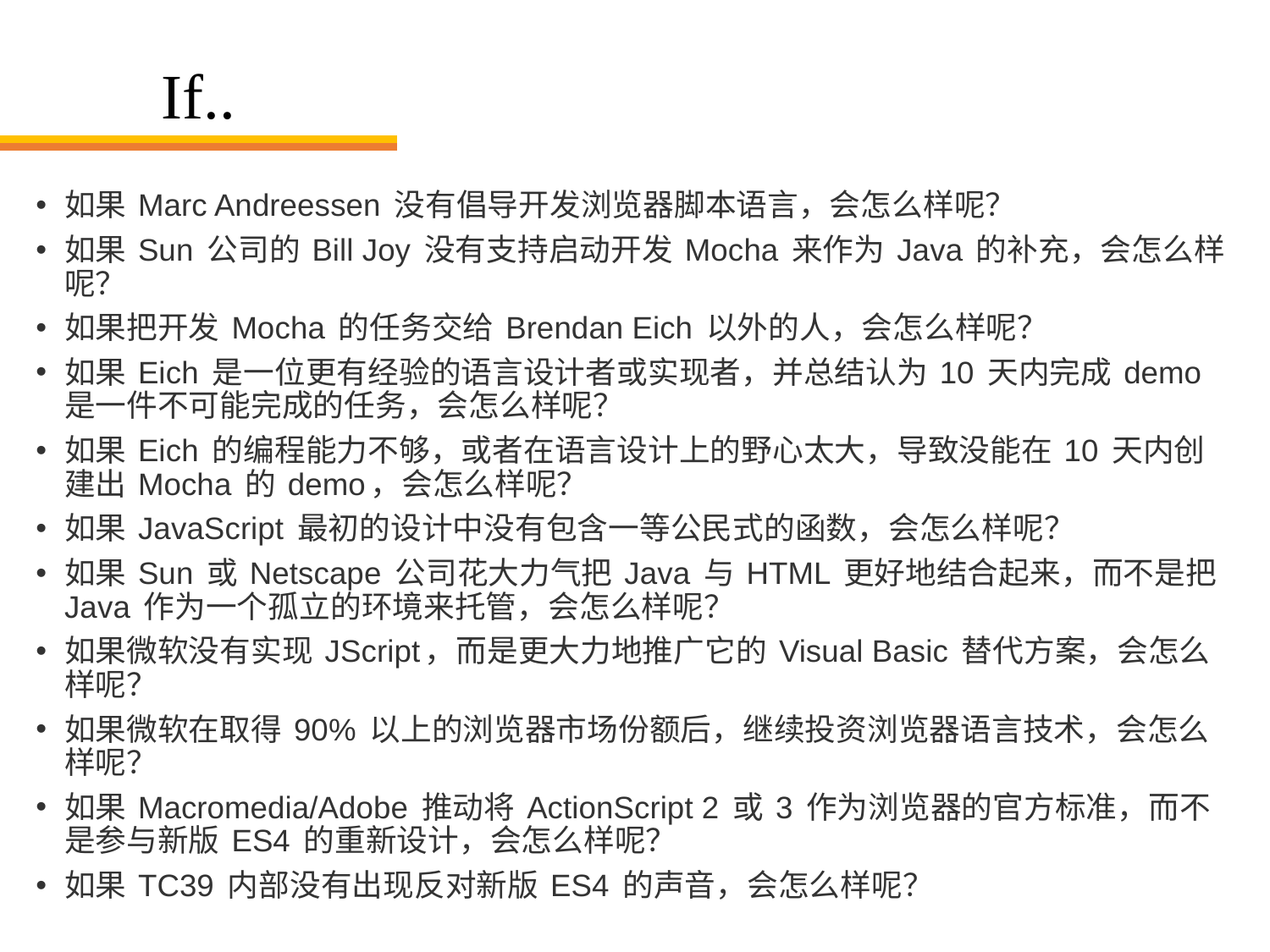

# If..
如果 Marc Andreessen 没有倡导开发浏览器脚本语言，会怎么样呢？
如果 Sun 公司的 Bill Joy 没有支持启动开发 Mocha 来作为 Java 的补充，会怎么样呢？
如果把开发 Mocha 的任务交给 Brendan Eich 以外的人，会怎么样呢？
如果 Eich 是一位更有经验的语言设计者或实现者，并总结认为 10 天内完成 demo 是一件不可能完成的任务，会怎么样呢？
如果 Eich 的编程能力不够，或者在语言设计上的野心太大，导致没能在 10 天内创建出 Mocha 的 demo，会怎么样呢？
如果 JavaScript 最初的设计中没有包含一等公民式的函数，会怎么样呢？
如果 Sun 或 Netscape 公司花大力气把 Java 与 HTML 更好地结合起来，而不是把 Java 作为一个孤立的环境来托管，会怎么样呢？
如果微软没有实现 JScript，而是更大力地推广它的 Visual Basic 替代方案，会怎么样呢？
如果微软在取得 90% 以上的浏览器市场份额后，继续投资浏览器语言技术，会怎么样呢？
如果 Macromedia/Adobe 推动将 ActionScript 2 或 3 作为浏览器的官方标准，而不是参与新版 ES4 的重新设计，会怎么样呢？
如果 TC39 内部没有出现反对新版 ES4 的声音，会怎么样呢？